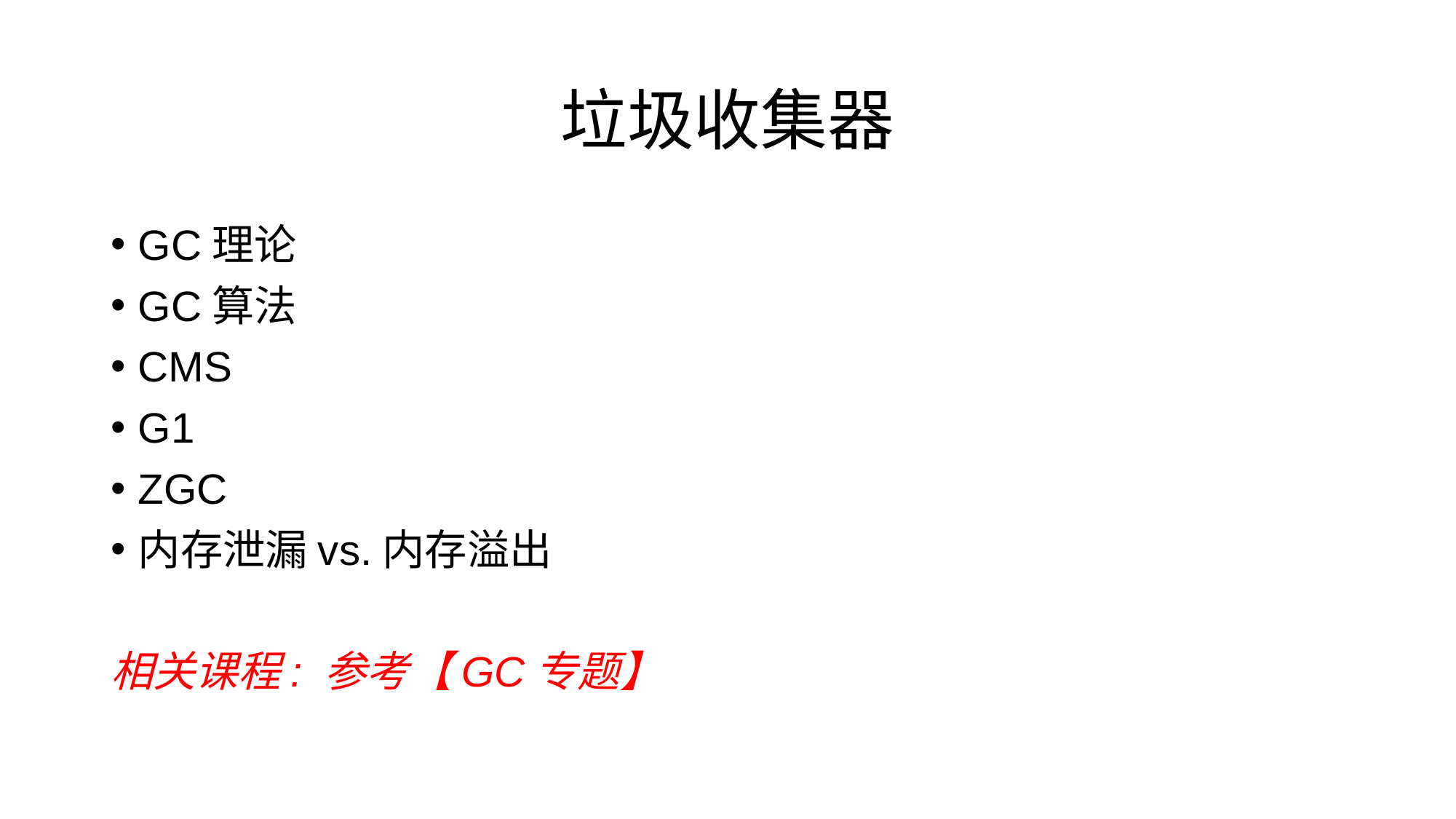

# 垃圾收集器
GC理论
GC算法
CMS
G1
ZGC
内存泄漏vs.内存溢出

相关课程: 参考【GC专题】